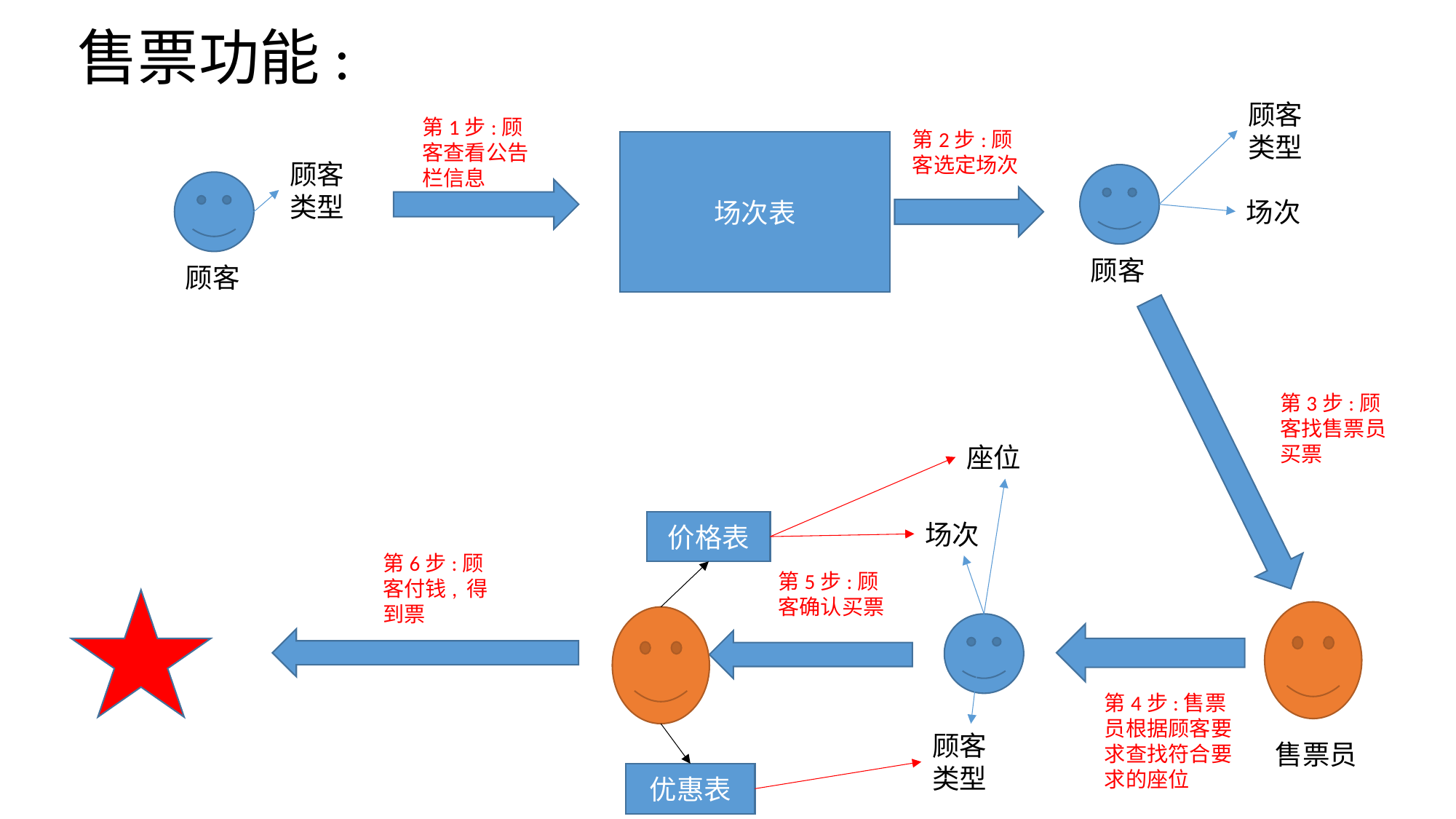

# 售票功能:
顾客类型
第1步:顾客查看公告栏信息
第2步:顾客选定场次
场次表
顾客类型

顾客

场次
顾客
第3步:顾客找售票员买票

座位
价格表
场次
第6步:顾客付钱, 得到票
第5步:顾客确认买票

第4步:售票员根据顾客要求查找符合要求的座位
顾客类型
售票员
优惠表